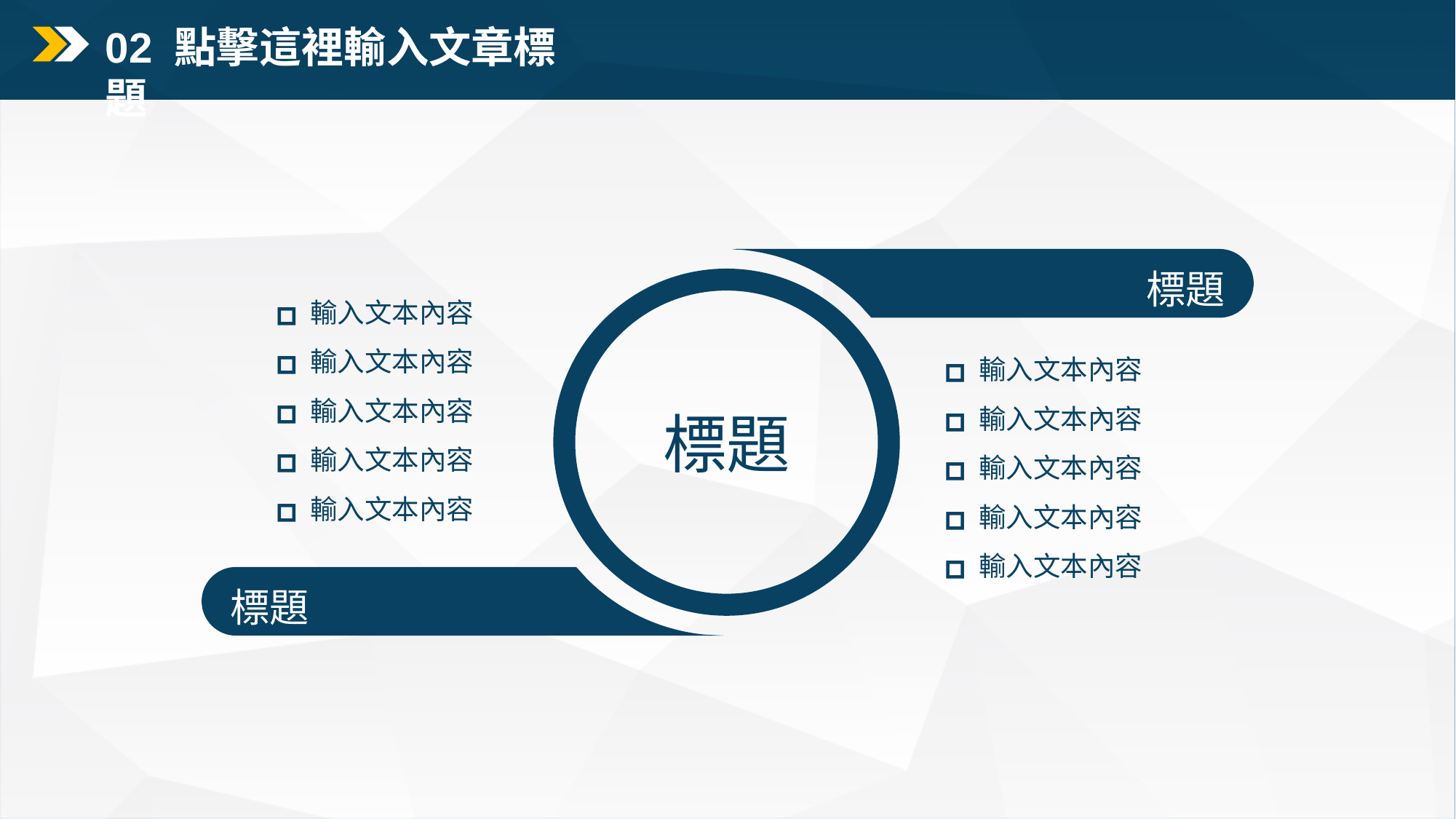

02 點擊這裡輸入文章標題

標題
標題
輸入文本內容
輸入文本內容
輸入文本內容
輸入文本內容
輸入文本內容
輸入文本內容
輸入文本內容
輸入文本內容
輸入文本內容
輸入文本內容
標題